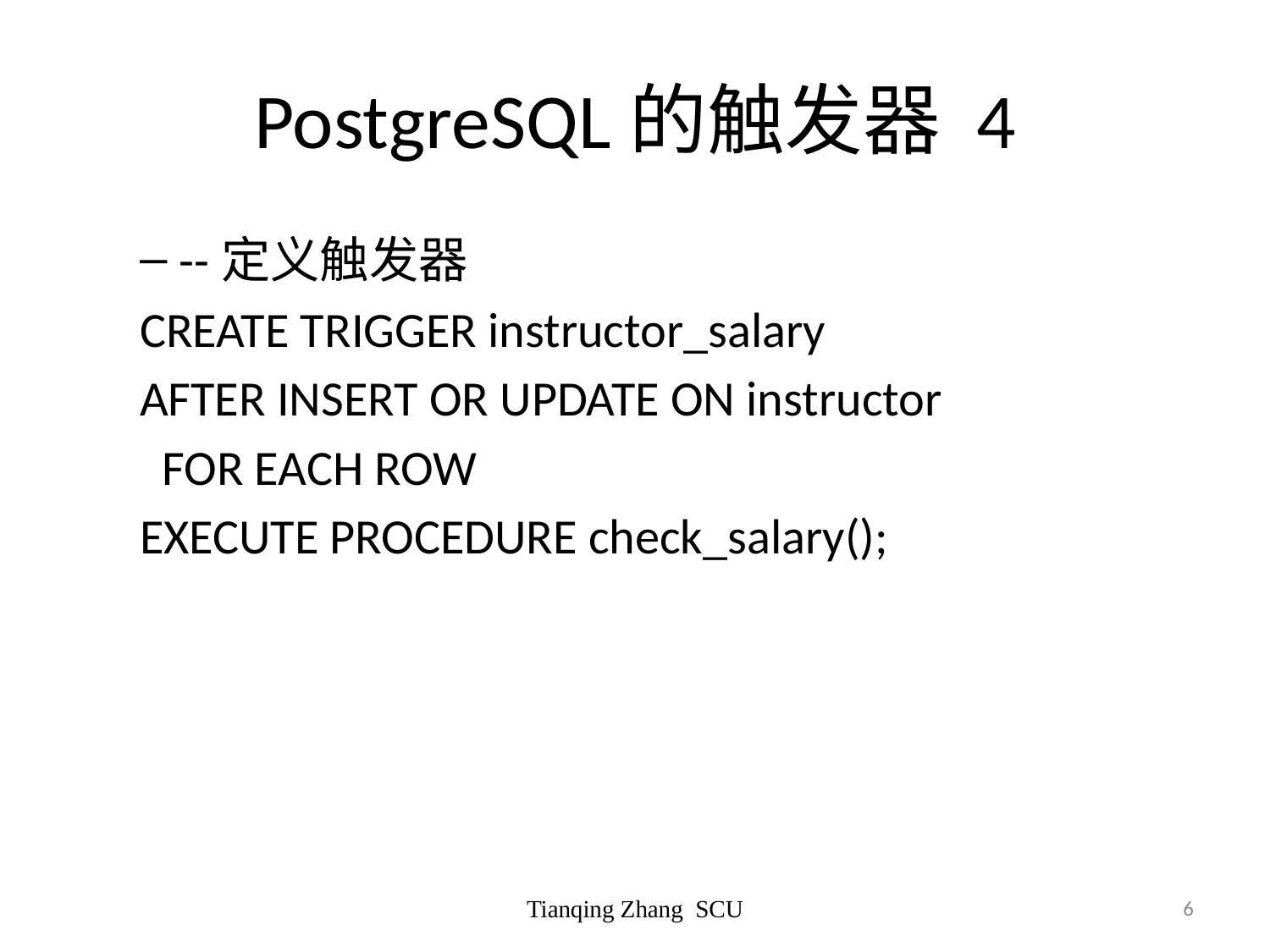

# PostgreSQL的触发器 4
--定义触发器
CREATE TRIGGER instructor_salary
AFTER INSERT OR UPDATE ON instructor
  FOR EACH ROW
EXECUTE PROCEDURE check_salary();

Tianqing Zhang  SCU
6